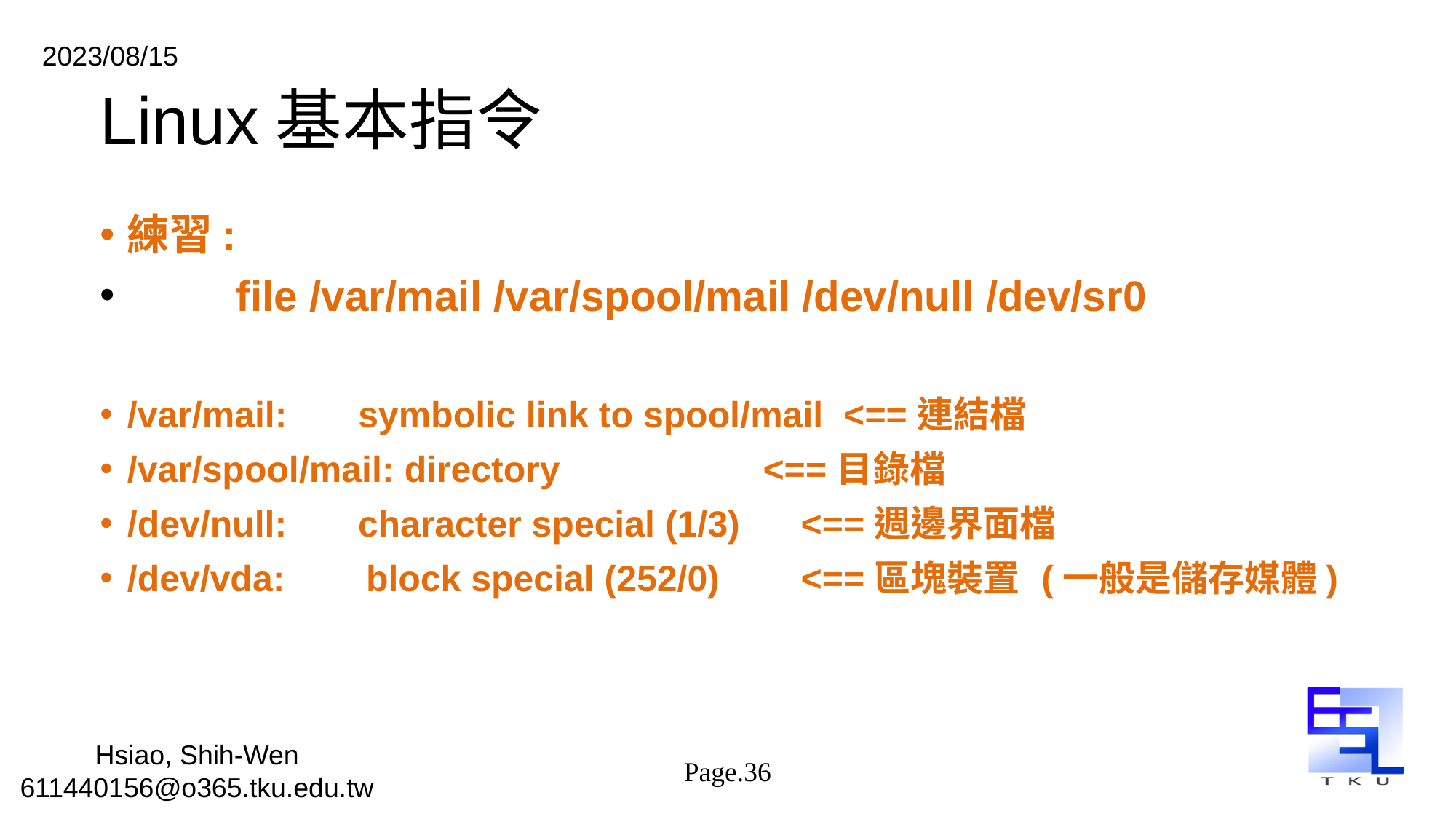

# Linux基本指令
練習:
	file /var/mail /var/spool/mail /dev/null /dev/sr0

/var/mail:       symbolic link to spool/mail  <==連結檔
/var/spool/mail: directory                    <==目錄檔
/dev/null:       character special (1/3)      <==週邊界面檔
/dev/vda:        block special (252/0)        <==區塊裝置 (一般是儲存媒體)